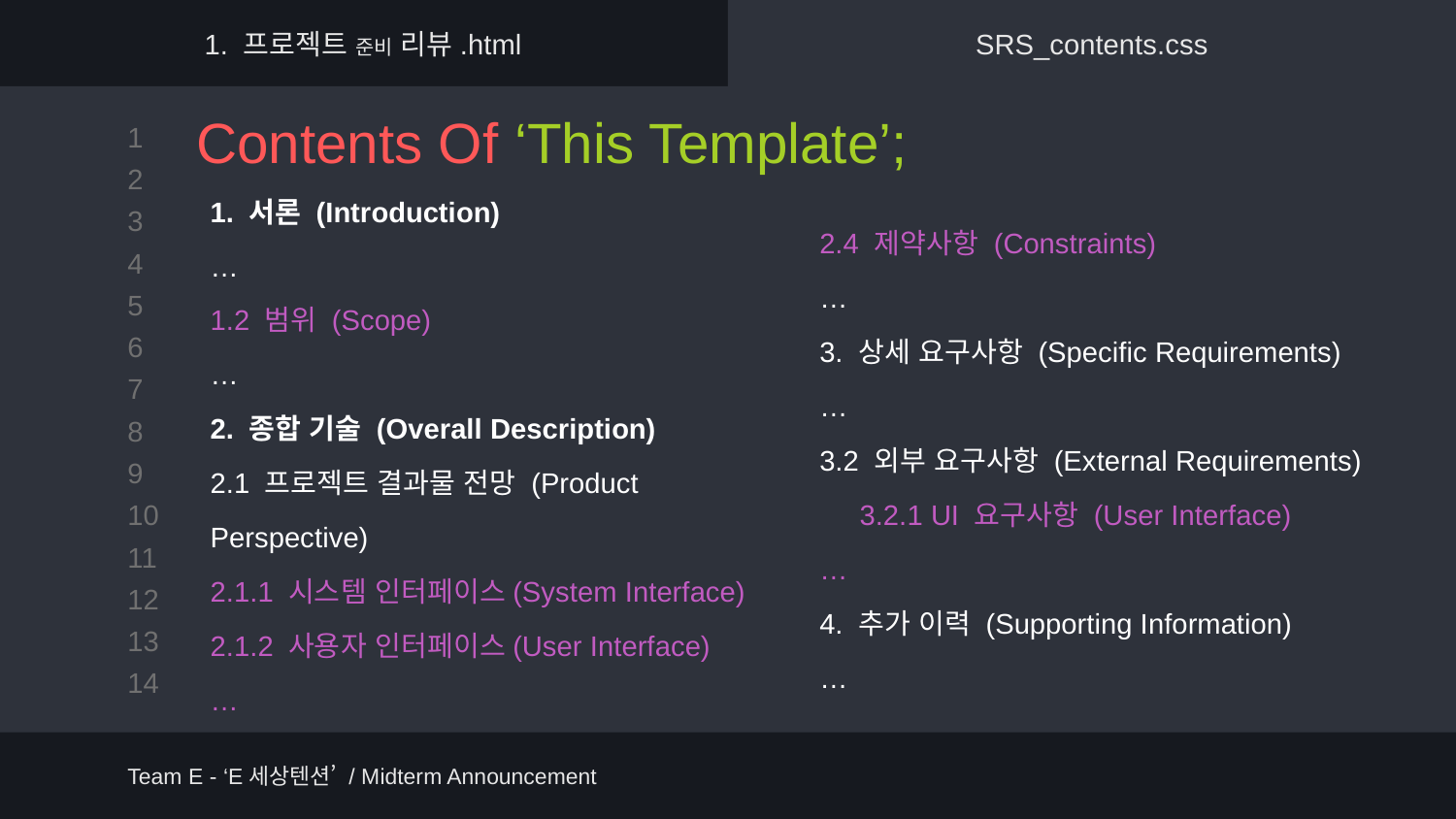

1. 프로젝트 준비 리뷰.html
SRS_contents.css
# Contents Of ‘This Template’;
1. 서론 (Introduction)
…
1.2 범위 (Scope)
…
2. 종합 기술 (Overall Description)
2.1 프로젝트 결과물 전망 (Product Perspective)
2.1.1 시스템 인터페이스(System Interface)
2.1.2 사용자 인터페이스(User Interface)
…
2.4 제약사항 (Constraints)
…
3. 상세 요구사항 (Specific Requirements)
…
3.2 외부 요구사항 (External Requirements)
     3.2.1 UI 요구사항 (User Interface)
…
4. 추가 이력 (Supporting Information)
…
Team E - ‘E세상텐션’ / Midterm Announcement